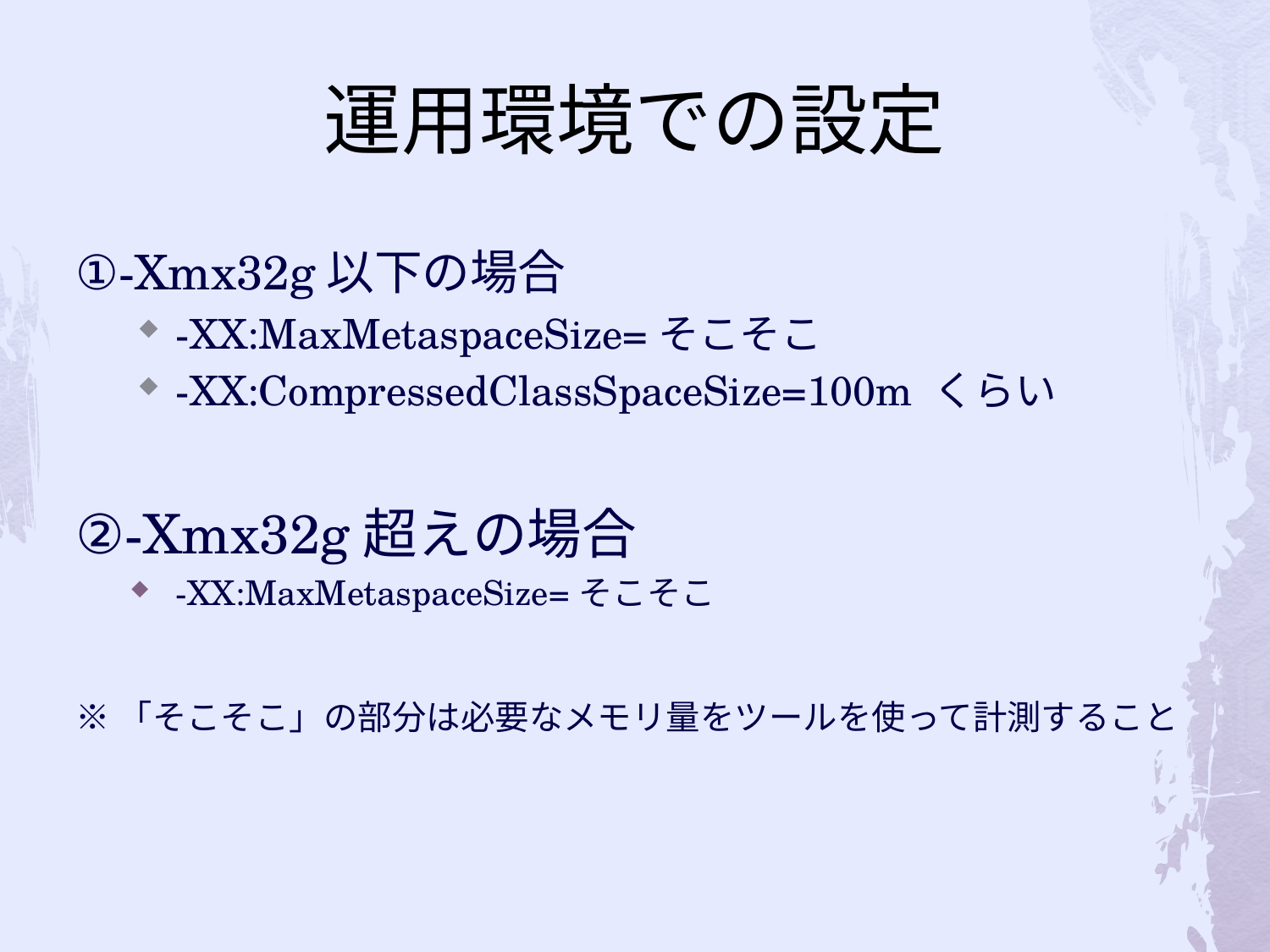

# 運用環境での設定
①-Xmx32g以下の場合
-XX:MaxMetaspaceSize=そこそこ
-XX:CompressedClassSpaceSize=100m くらい

②-Xmx32g超えの場合
-XX:MaxMetaspaceSize=そこそこ

※「そこそこ」の部分は必要なメモリ量をツールを使って計測すること